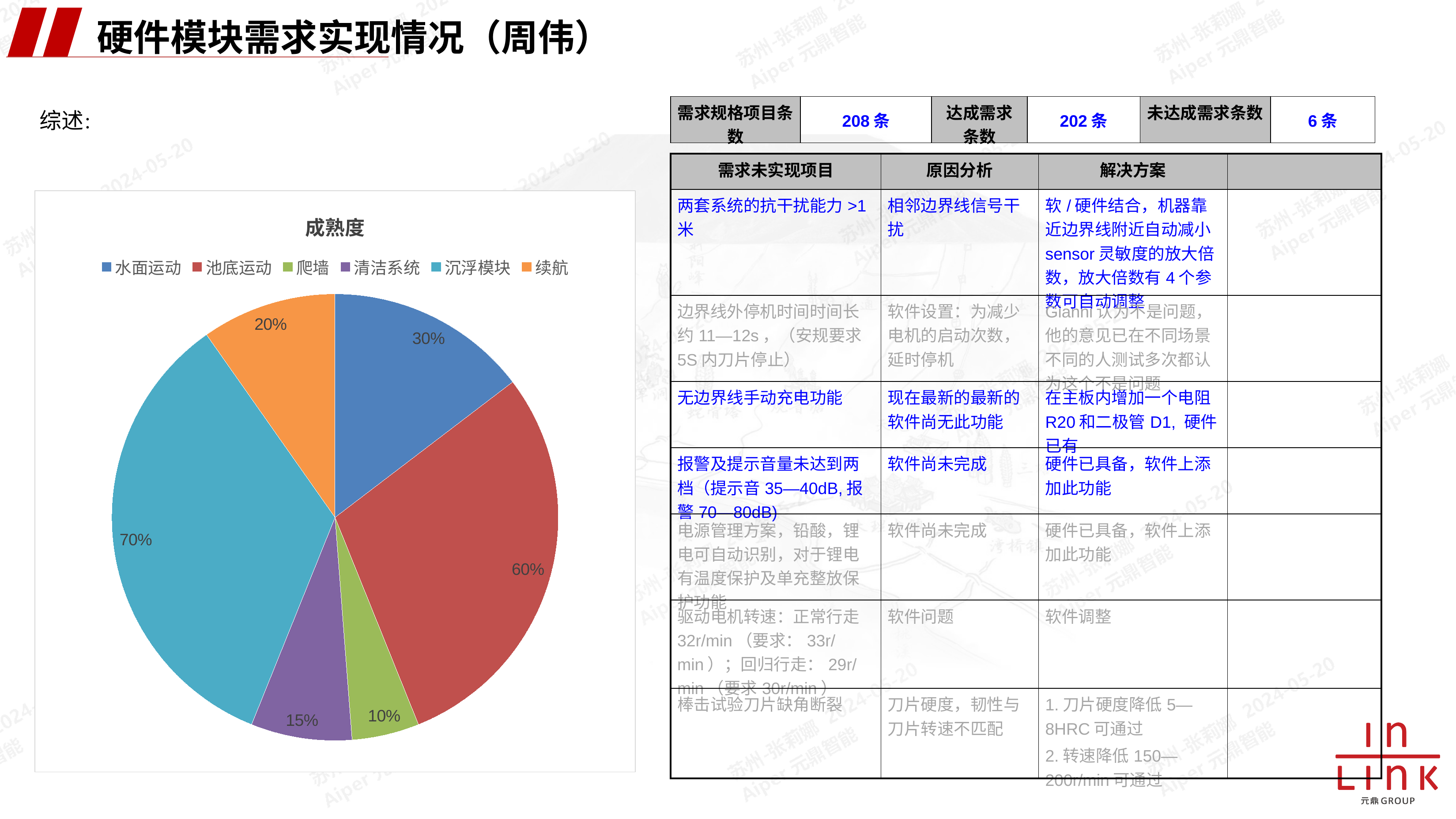

硬件模块需求实现情况（周伟）

| 需求规格项目条数 | 208条 | 达成需求条数 | 202条 | 未达成需求条数 | 6条 |
| --- | --- | --- | --- | --- | --- |
综述：
| 需求未实现项目 | 原因分析 | 解决方案 |  |
| --- | --- | --- | --- |
| 两套系统的抗干扰能力>1米 | 相邻边界线信号干扰 | 软/硬件结合，机器靠近边界线附近自动减小sensor灵敏度的放大倍数，放大倍数有4个参数可自动调整 |  |
| 边界线外停机时间时间长约11—12s，（安规要求5S内刀片停止） | 软件设置：为减少电机的启动次数，延时停机 | Gianni认为不是问题，他的意见已在不同场景不同的人测试多次都认为这个不是问题 |  |
| 无边界线手动充电功能 | 现在最新的最新的软件尚无此功能 | 在主板内增加一个电阻R20和二极管D1, 硬件已有 |  |
| 报警及提示音量未达到两档（提示音35—40dB,报警70—80dB) | 软件尚未完成 | 硬件已具备，软件上添加此功能 |  |
| 电源管理方案，铅酸，锂电可自动识别，对于锂电有温度保护及单充整放保护功能 | 软件尚未完成 | 硬件已具备，软件上添加此功能 |  |
| 驱动电机转速：正常行走32r/min（要求：33r/min）；回归行走：29r/min（要求30r/min） | 软件问题 | 软件调整 |  |
| 棒击试验刀片缺角断裂 | 刀片硬度，韧性与刀片转速不匹配 | 1.刀片硬度降低5—8HRC可通过 2.转速降低150—200r/min可通过 |  |

### Chart:

| Category | 成熟度 |
|---|---|
| 水面运动 | 0.3 |
| 池底运动 | 0.6 |
| 爬墙 | 0.1 |
| 清洁系统 | 0.15 |
| 沉浮模块 | 0.7 |
| 续航 | 0.2 |